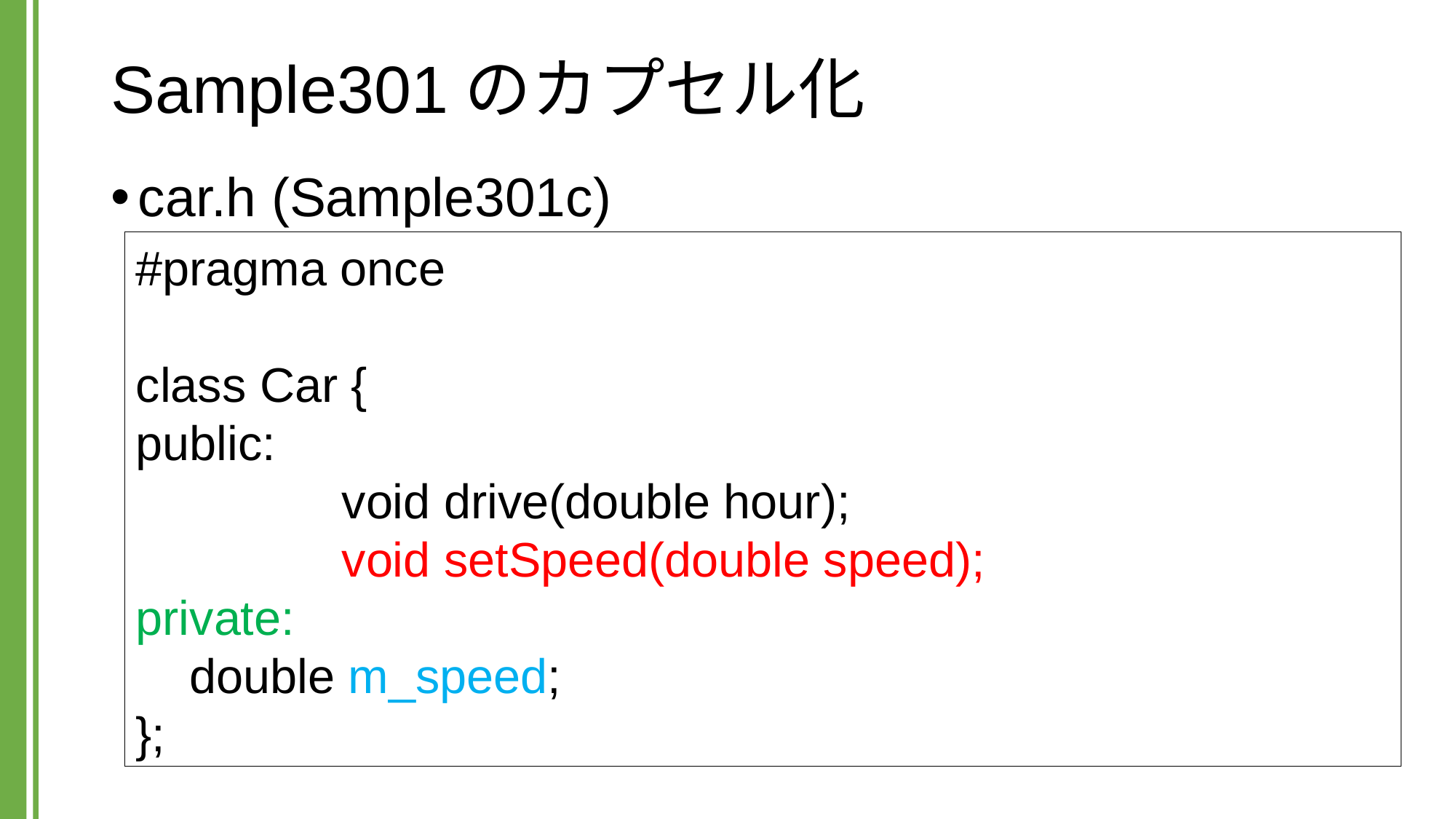

# Sample301のカプセル化
car.h (Sample301c)

#pragma once
class Car {
public:
　　　　void drive(double hour);
　　　　void setSpeed(double speed);
private:
    double m_speed;
};